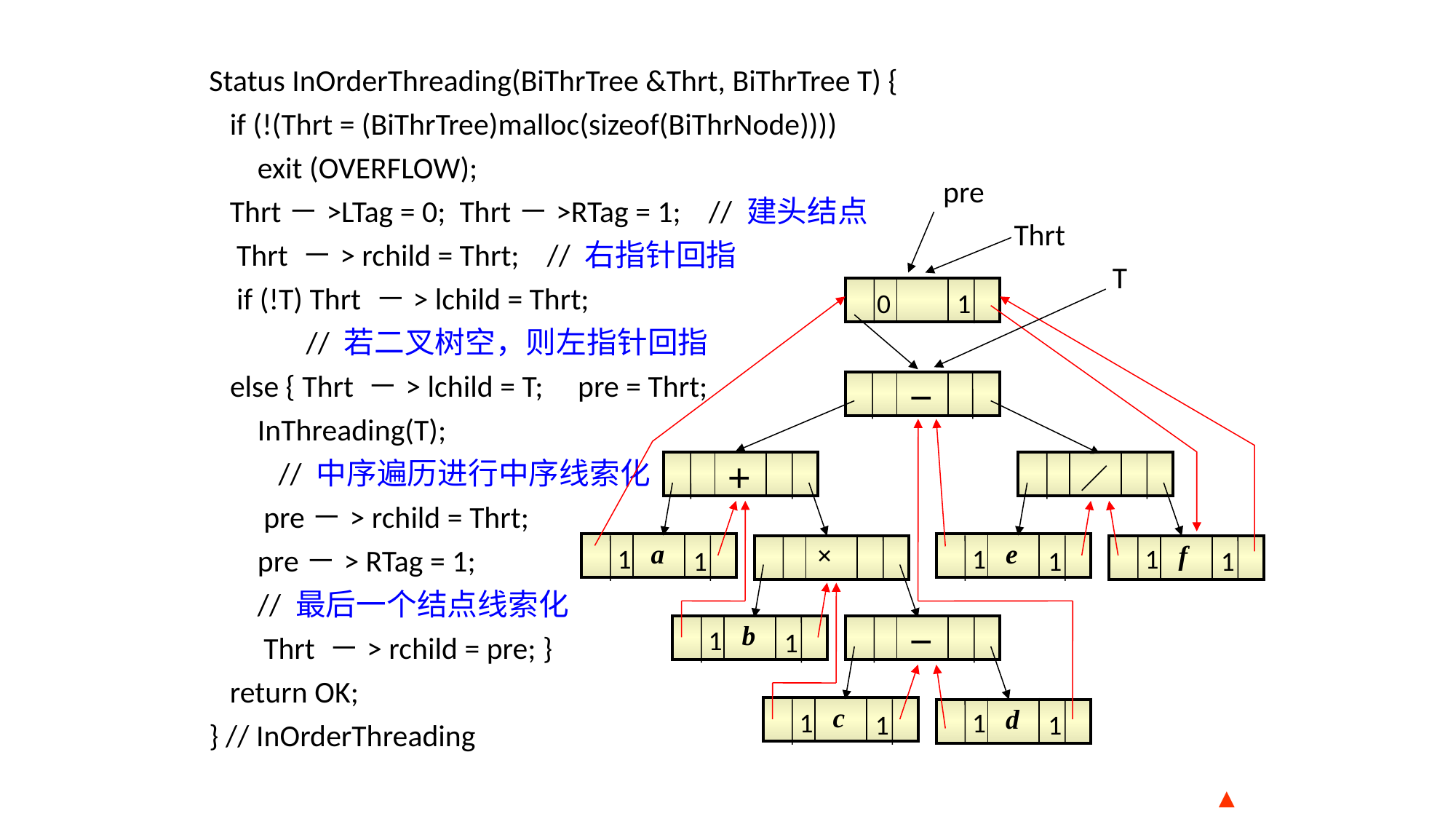

Status InOrderThreading(BiThrTree &Thrt, BiThrTree T) {
   if (!(Thrt = (BiThrTree)malloc(sizeof(BiThrNode))))
       exit (OVERFLOW);
   Thrt－>LTag = 0;  Thrt－>RTag = 1;    // 建头结点
   Thrt －> rchild = Thrt;    // 右指针回指
   if (!T) Thrt －> lchild = Thrt;
              // 若二叉树空，则左指针回指
   else { Thrt －> lchild = T;     pre = Thrt;
       InThreading(T);
          // 中序遍历进行中序线索化
       pre－> rchild = Thrt;
       pre－> RTag = 1;
       // 最后一个结点线索化
       Thrt －> rchild = pre; }
   return OK;
} // InOrderThreading
pre

Thrt

T
|  |  |  |
| --- | --- | --- |

0
1

|  | － |  |
| --- | --- | --- |

1
1
1

1
1
1
1
|  | ＋ |  |
| --- | --- | --- |
|  | ／ |  |
| --- | --- | --- |

|  | a |  |
| --- | --- | --- |
|  | e |  |
| --- | --- | --- |

|  | × |  |
| --- | --- | --- |
|  | f |  |
| --- | --- | --- |
1

1
1

|  | b |  |
| --- | --- | --- |
|  | － |  |
| --- | --- | --- |

1
1

|  | c |  |
| --- | --- | --- |

|  | d |  |
| --- | --- | --- |
▲